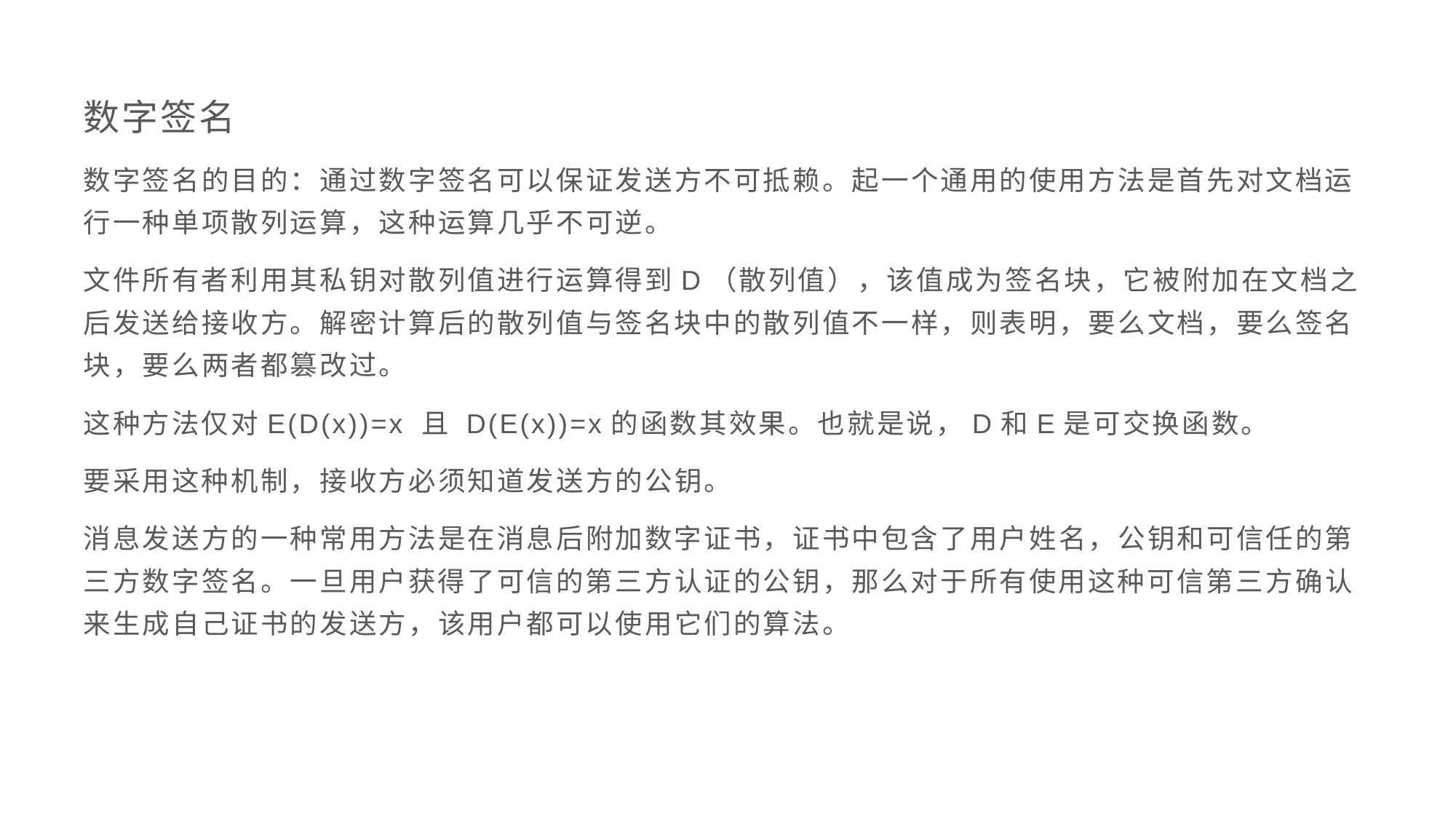

数字签名
数字签名的目的：通过数字签名可以保证发送方不可抵赖。起一个通用的使用方法是首先对文档运行一种单项散列运算，这种运算几乎不可逆。
文件所有者利用其私钥对散列值进行运算得到D（散列值），该值成为签名块，它被附加在文档之后发送给接收方。解密计算后的散列值与签名块中的散列值不一样，则表明，要么文档，要么签名块，要么两者都篡改过。
这种方法仅对E(D(x))=x 且 D(E(x))=x的函数其效果。也就是说，D和E是可交换函数。
要采用这种机制，接收方必须知道发送方的公钥。
消息发送方的一种常用方法是在消息后附加数字证书，证书中包含了用户姓名，公钥和可信任的第三方数字签名。一旦用户获得了可信的第三方认证的公钥，那么对于所有使用这种可信第三方确认来生成自己证书的发送方，该用户都可以使用它们的算法。